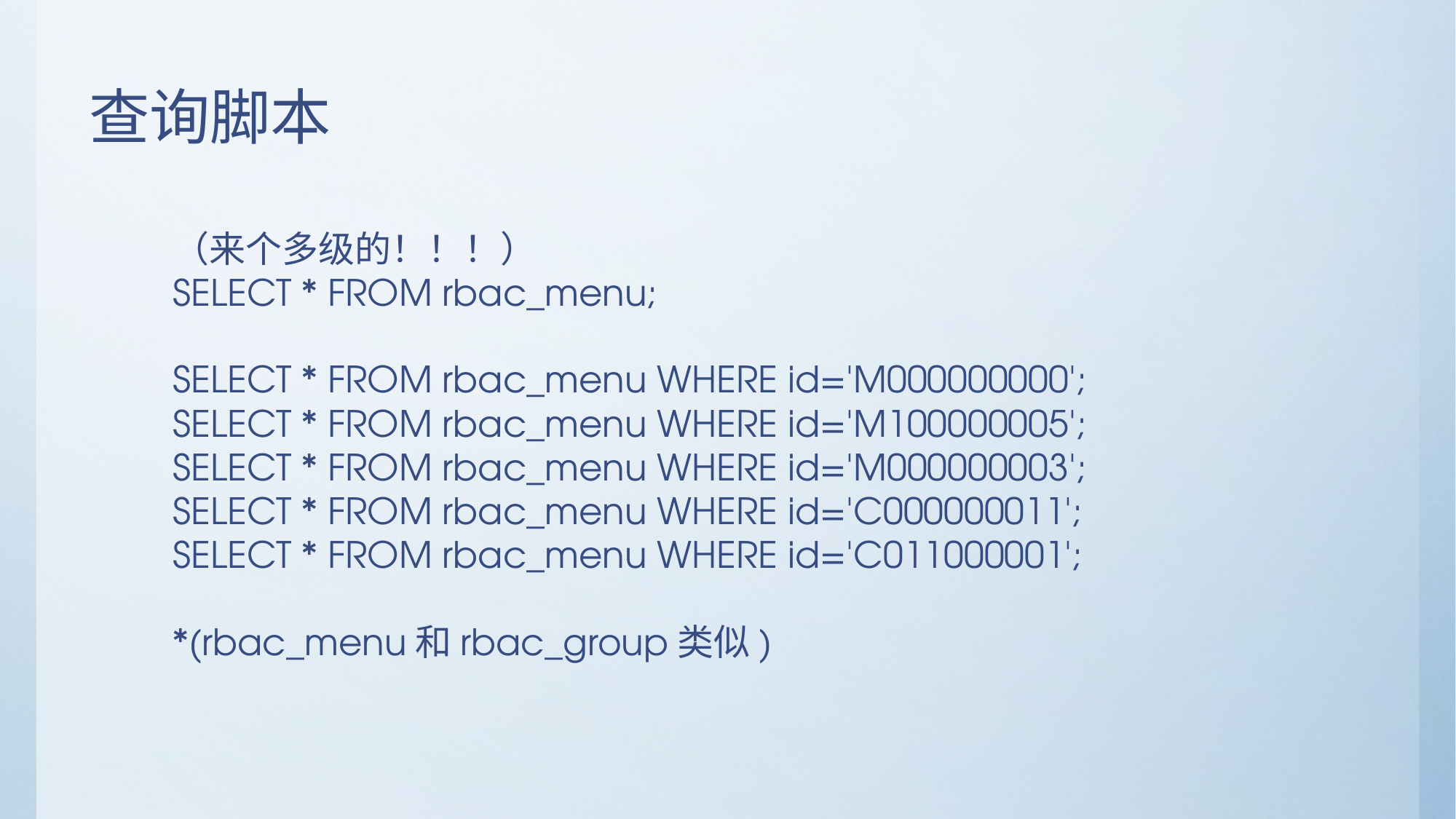

# 查询脚本
（来个多级的！！！）
SELECT * FROM rbac_menu;

SELECT * FROM rbac_menu WHERE id='M000000000';
SELECT * FROM rbac_menu WHERE id='M100000005';
SELECT * FROM rbac_menu WHERE id='M000000003';
SELECT * FROM rbac_menu WHERE id='C000000011';
SELECT * FROM rbac_menu WHERE id='C011000001';

*(rbac_menu和rbac_group类似)